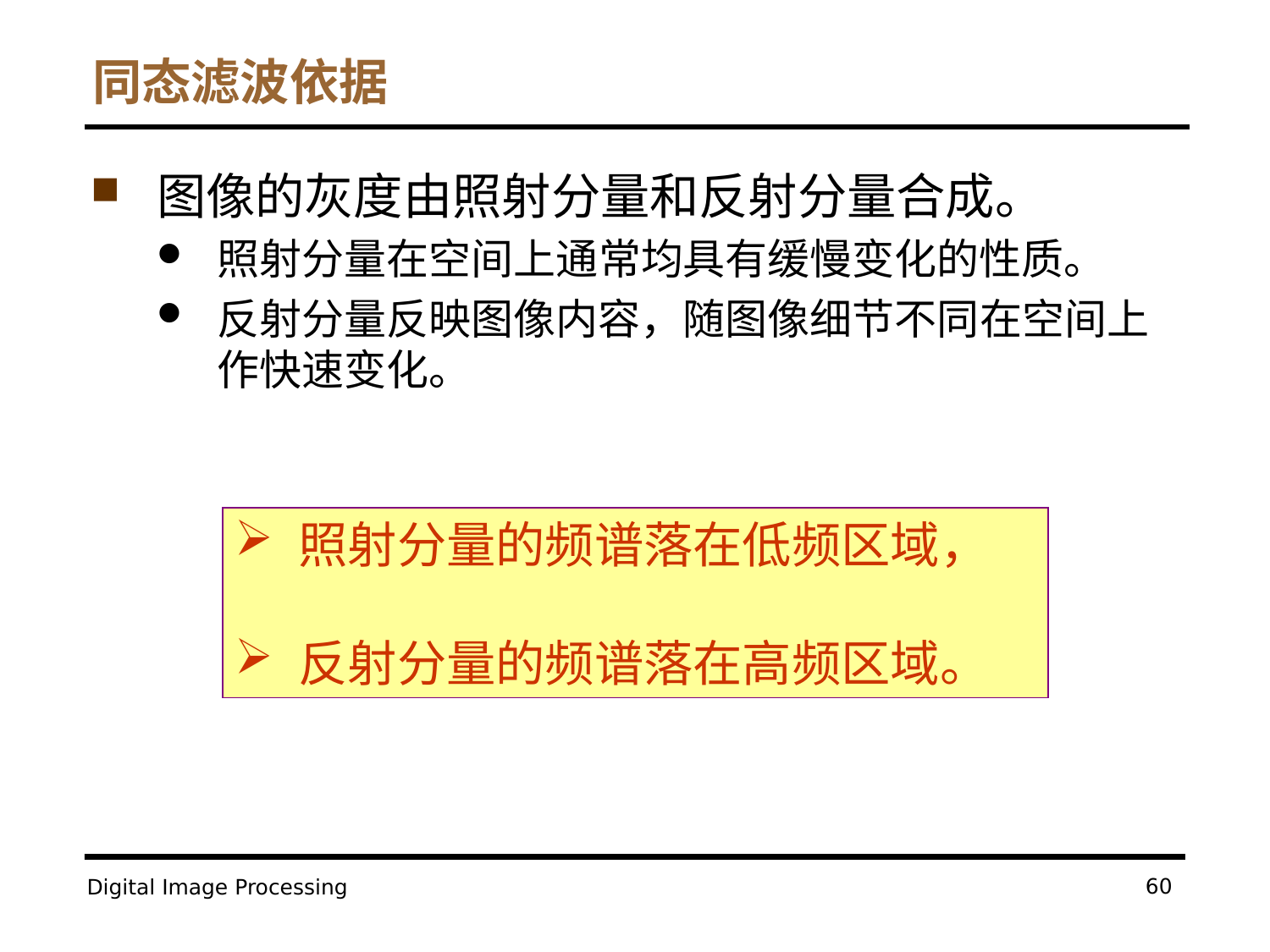

# 同态滤波依据
图像的灰度由照射分量和反射分量合成。
照射分量在空间上通常均具有缓慢变化的性质。
反射分量反映图像内容，随图像细节不同在空间上作快速变化。

照射分量的频谱落在低频区域，

反射分量的频谱落在高频区域。
60
Digital Image Processing